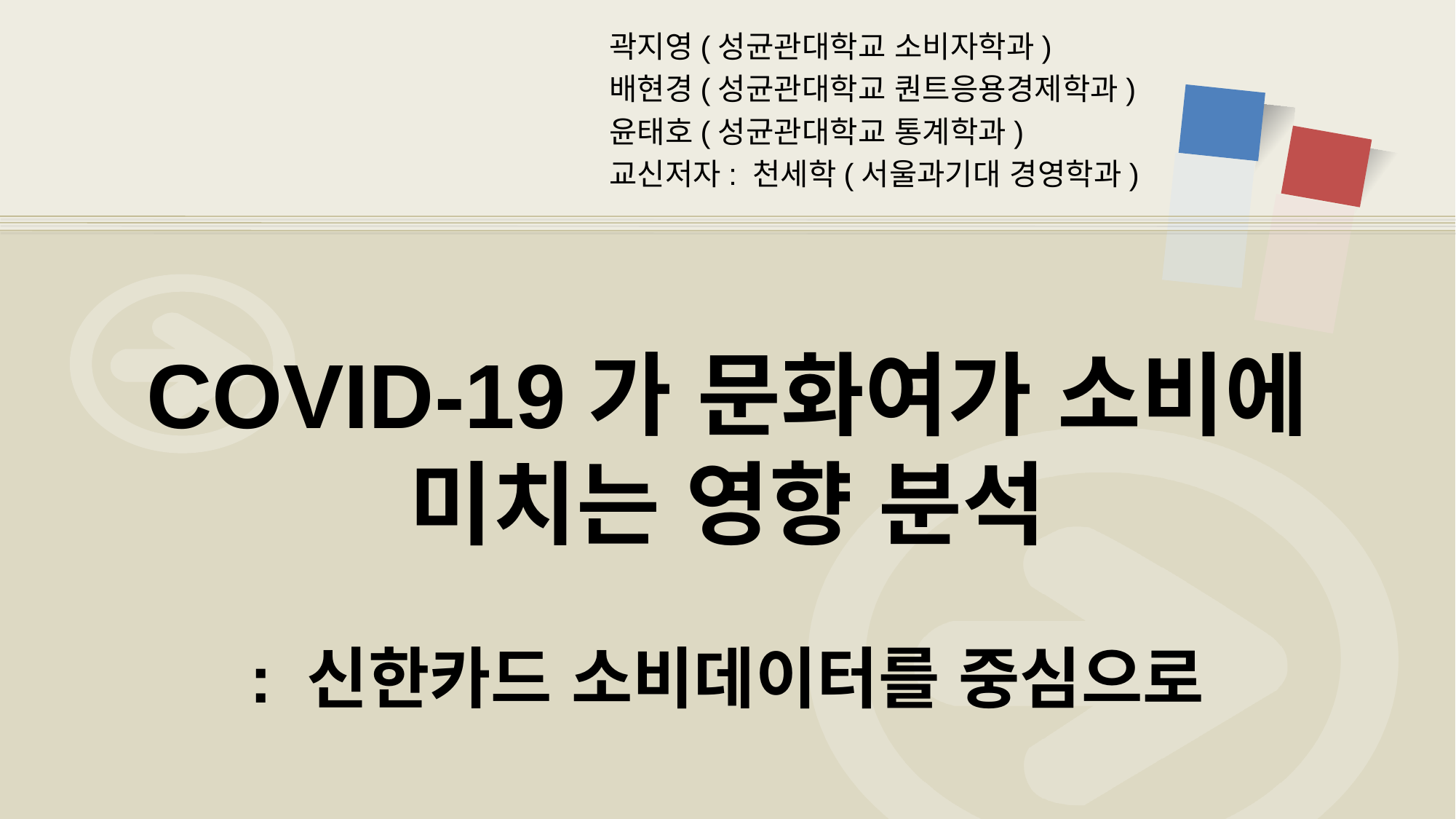

곽지영(성균관대학교 소비자학과)
배현경(성균관대학교 퀀트응용경제학과)
윤태호(성균관대학교 통계학과)
교신저자: 천세학(서울과기대 경영학과)
# COVID-19가 문화여가 소비에 미치는 영향 분석 : 신한카드 소비데이터를 중심으로